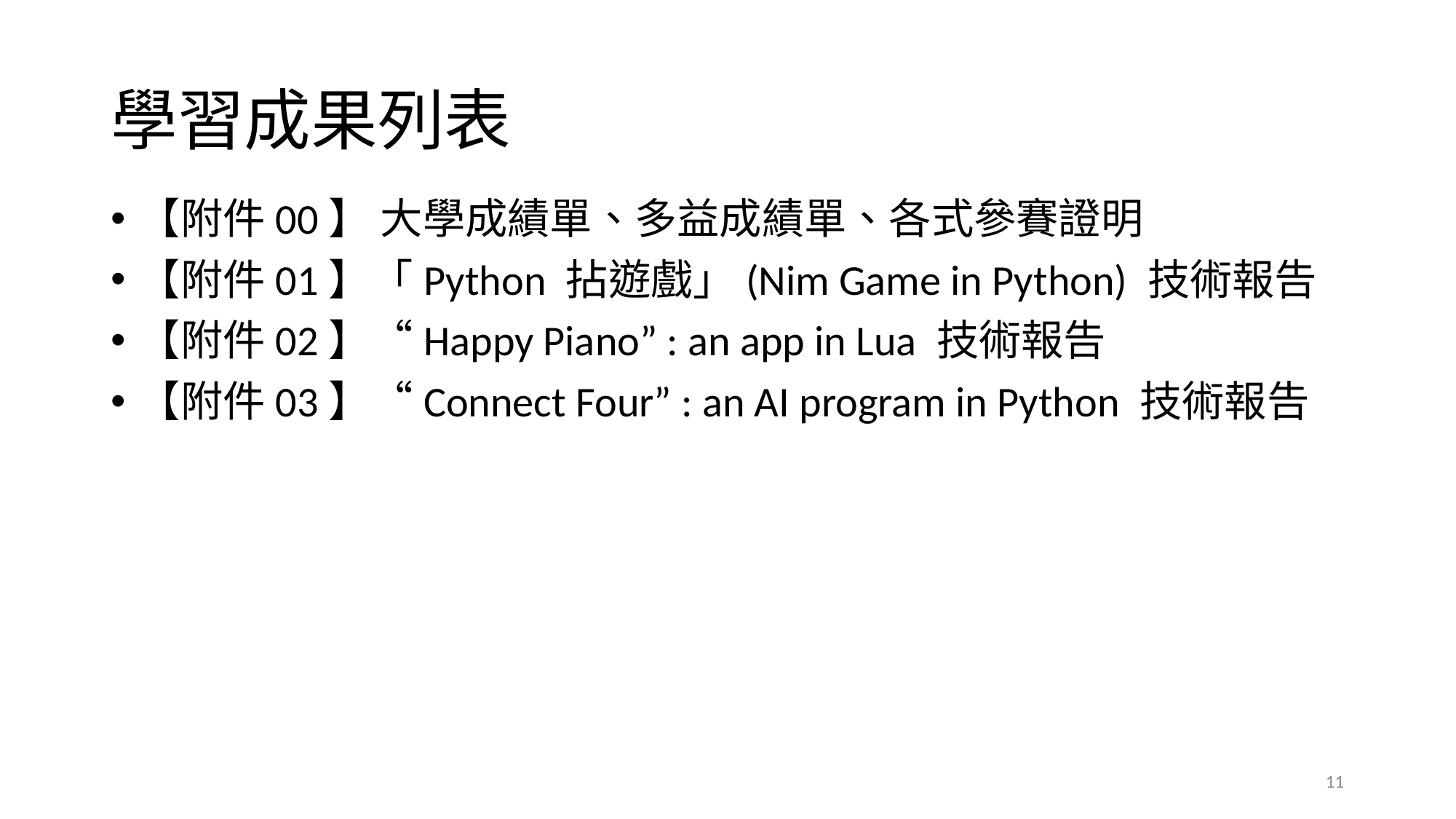

# 學習成果列表
【附件00】 大學成績單、多益成績單、各式參賽證明
【附件01】「Python 拈遊戲」(Nim Game in Python) 技術報告
【附件02】“Happy Piano” : an app in Lua 技術報告
【附件03】“Connect Four” : an AI program in Python 技術報告

11